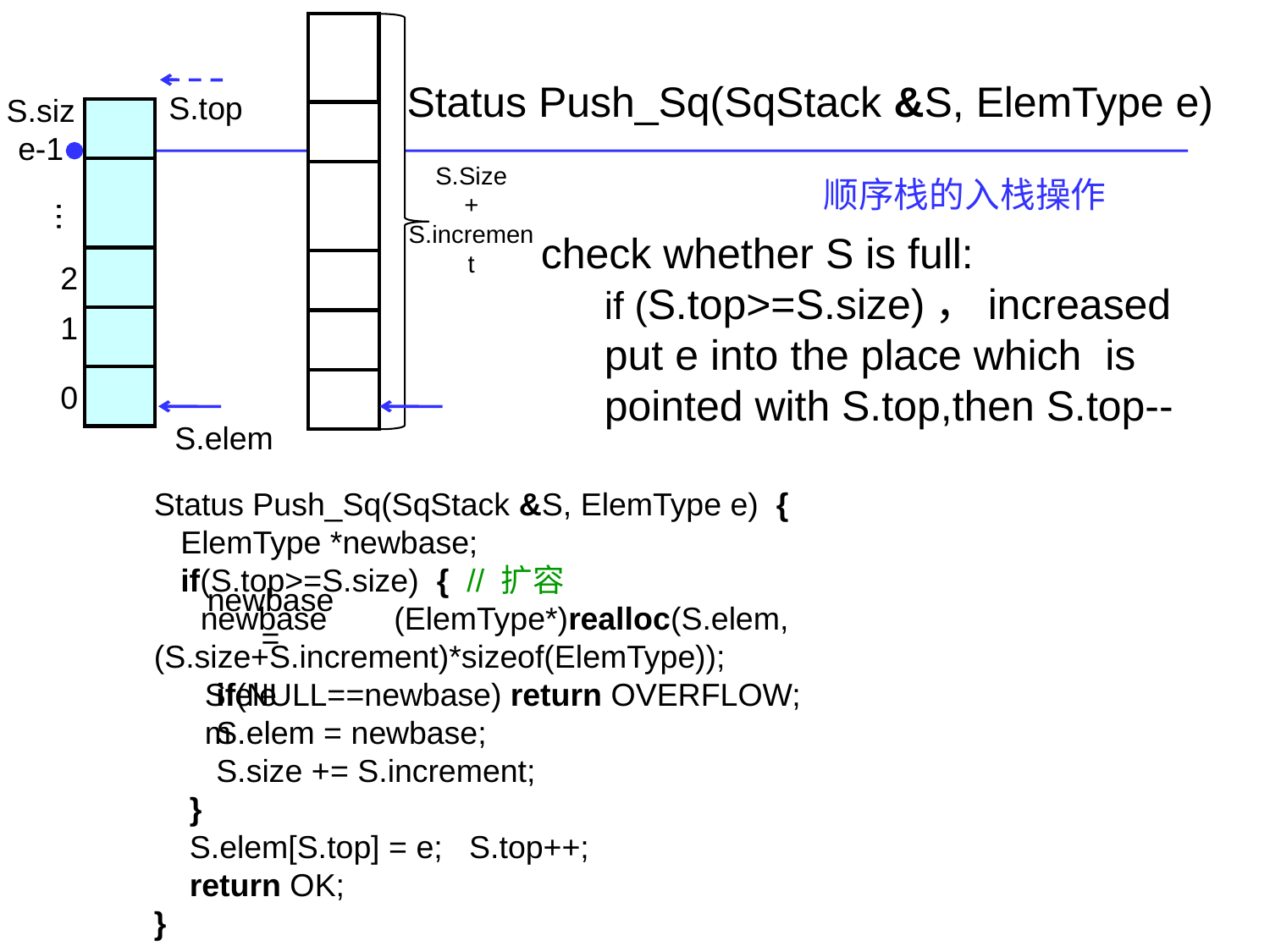

Status Push_Sq(SqStack &S, ElemType e)
S.top

S.size-1
…
…
2
1
0
顺序栈的入栈操作
S.Size
+
S.increment
check whether S is full:
if (S.top>=S.size)，increased
put e into the place which  is pointed with S.top,then S.top--
S.elem
Status Push_Sq(SqStack &S, ElemType e)  {
   ElemType *newbase;
   if(S.top>=S.size)  {  // 扩容
                           (ElemType*)realloc(S.elem, (S.size+S.increment)*sizeof(ElemType));
       if(NULL==newbase) return OVERFLOW;
       S.elem = newbase;
       S.size += S.increment;
    }
    S.elem[S.top] = e;   S.top++;
    return OK;
}
newbase
newbase =
S.elem